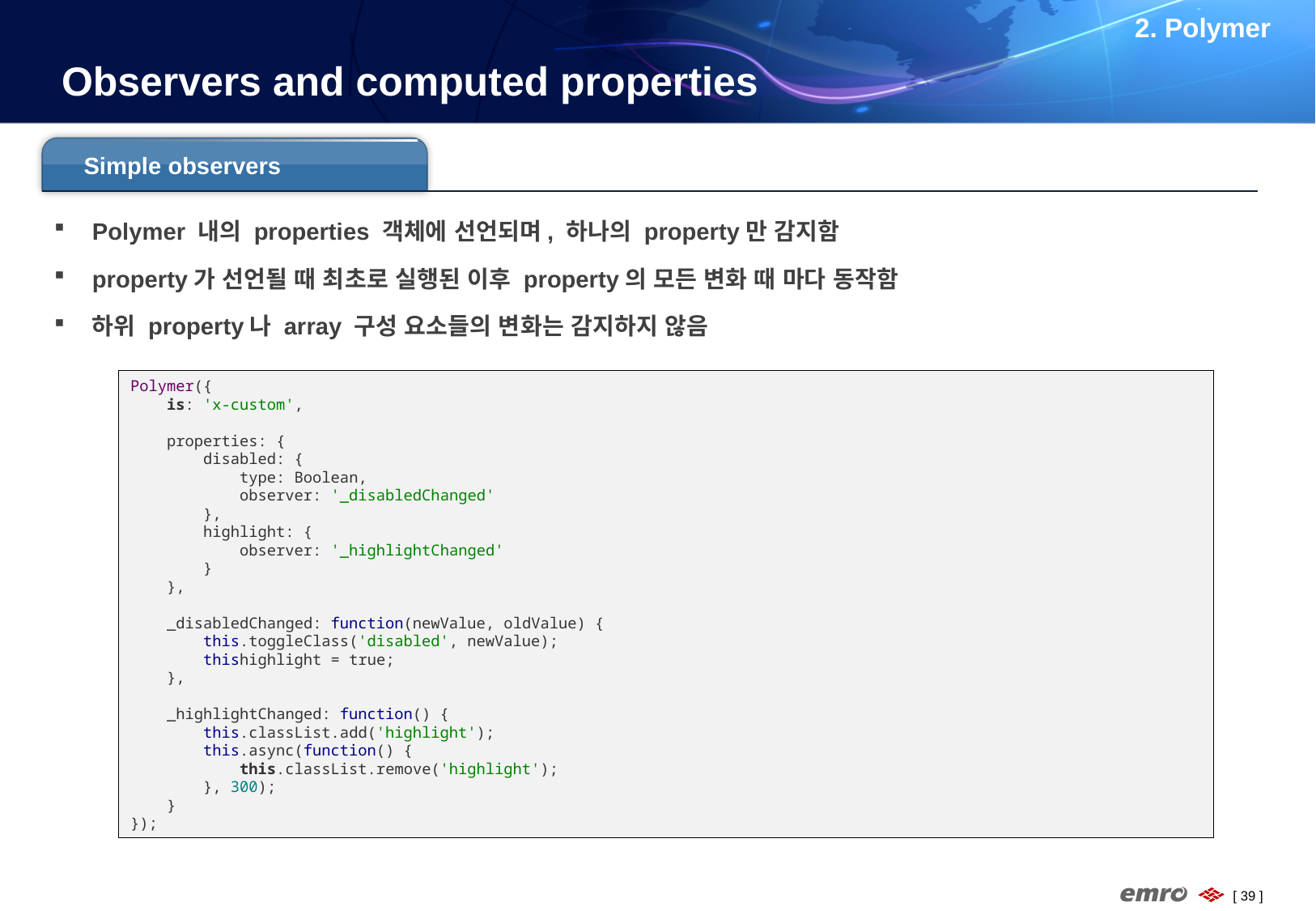

2. Polymer
# Observers and computed properties

Simple observers
Polymer 내의 properties 객체에 선언되며, 하나의 property만 감지함
property가 선언될 때 최초로 실행된 이후 property의 모든 변화 때 마다 동작함
하위 property나 array 구성 요소들의 변화는 감지하지 않음
Polymer({
    is: 'x-custom',

    properties: {
        disabled: {
            type: Boolean,
            observer: '_disabledChanged'
        },
        highlight: {
            observer: '_highlightChanged'
        }
    },

    _disabledChanged: function(newValue, oldValue) {
        this.toggleClass('disabled', newValue);
        thishighlight = true;
    },

    _highlightChanged: function() {
        this.classList.add('highlight');
        this.async(function() {
            this.classList.remove('highlight');
        }, 300);
    }
});